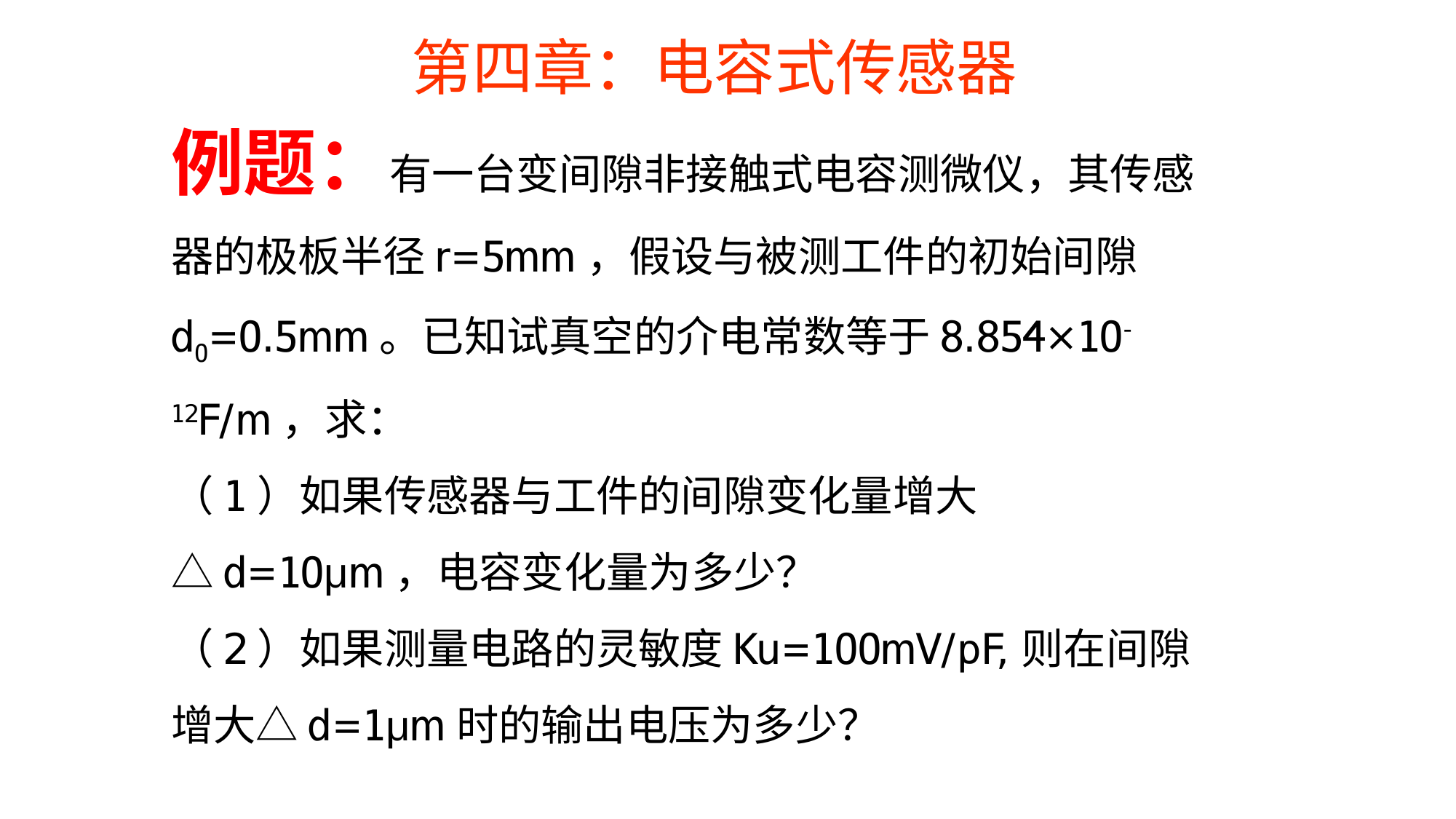

第四章：电容式传感器
例题：有一台变间隙非接触式电容测微仪，其传感器的极板半径r=5mm，假设与被测工件的初始间隙d0=0.5mm。已知试真空的介电常数等于8.854×10-12F/m，求：
（1）如果传感器与工件的间隙变化量增大△d=10μm，电容变化量为多少？
（2）如果测量电路的灵敏度Ku=100mV/pF,则在间隙增大△d=1μm时的输出电压为多少？